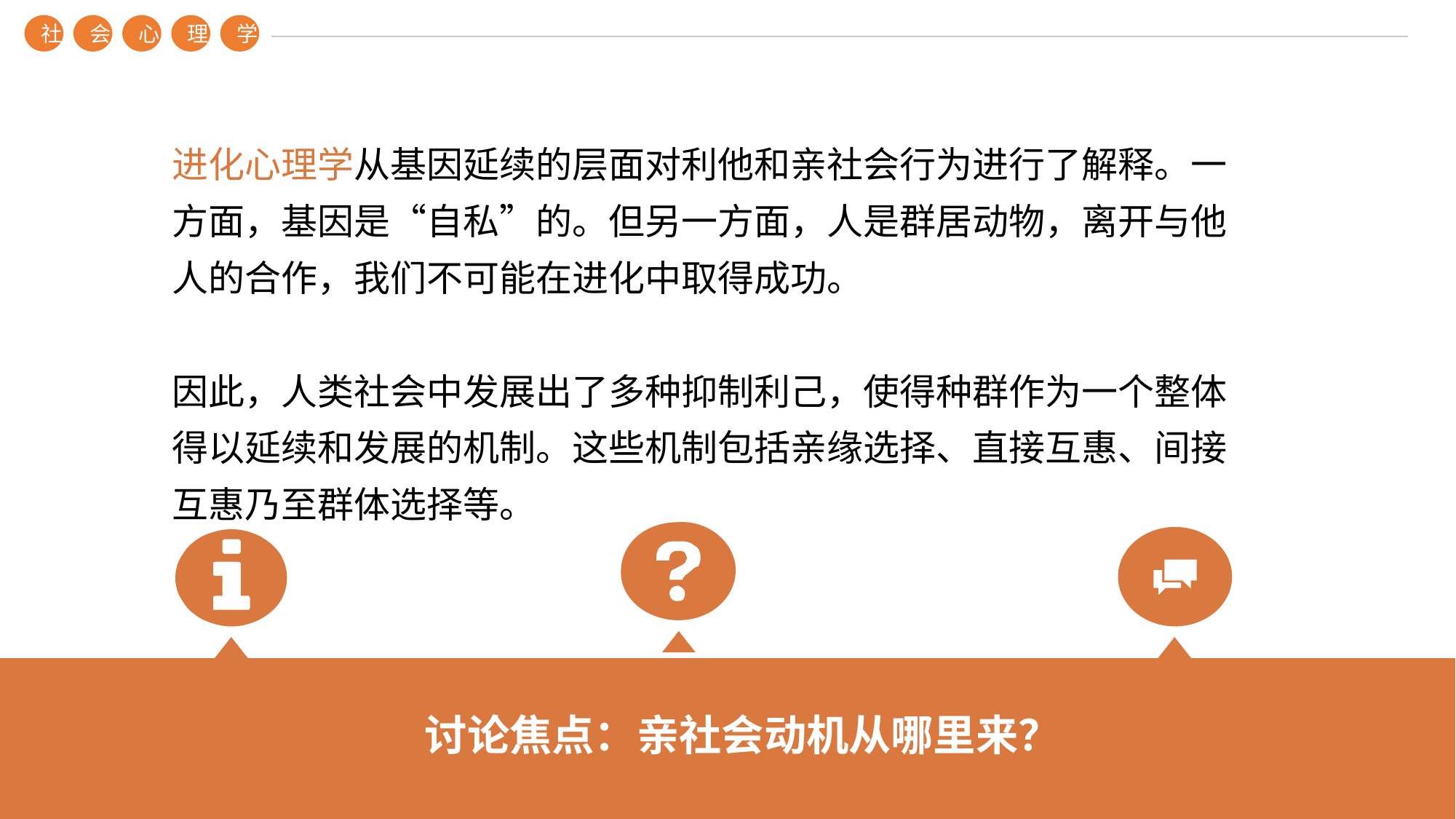

社
会
心
理
学
进化心理学从基因延续的层面对利他和亲社会行为进行了解释。一方面，基因是“自私”的。但另一方面，人是群居动物，离开与他人的合作，我们不可能在进化中取得成功。

因此，人类社会中发展出了多种抑制利己，使得种群作为一个整体得以延续和发展的机制。这些机制包括亲缘选择、直接互惠、间接互惠乃至群体选择等。

讨论焦点：亲社会动机从哪里来？
第？章